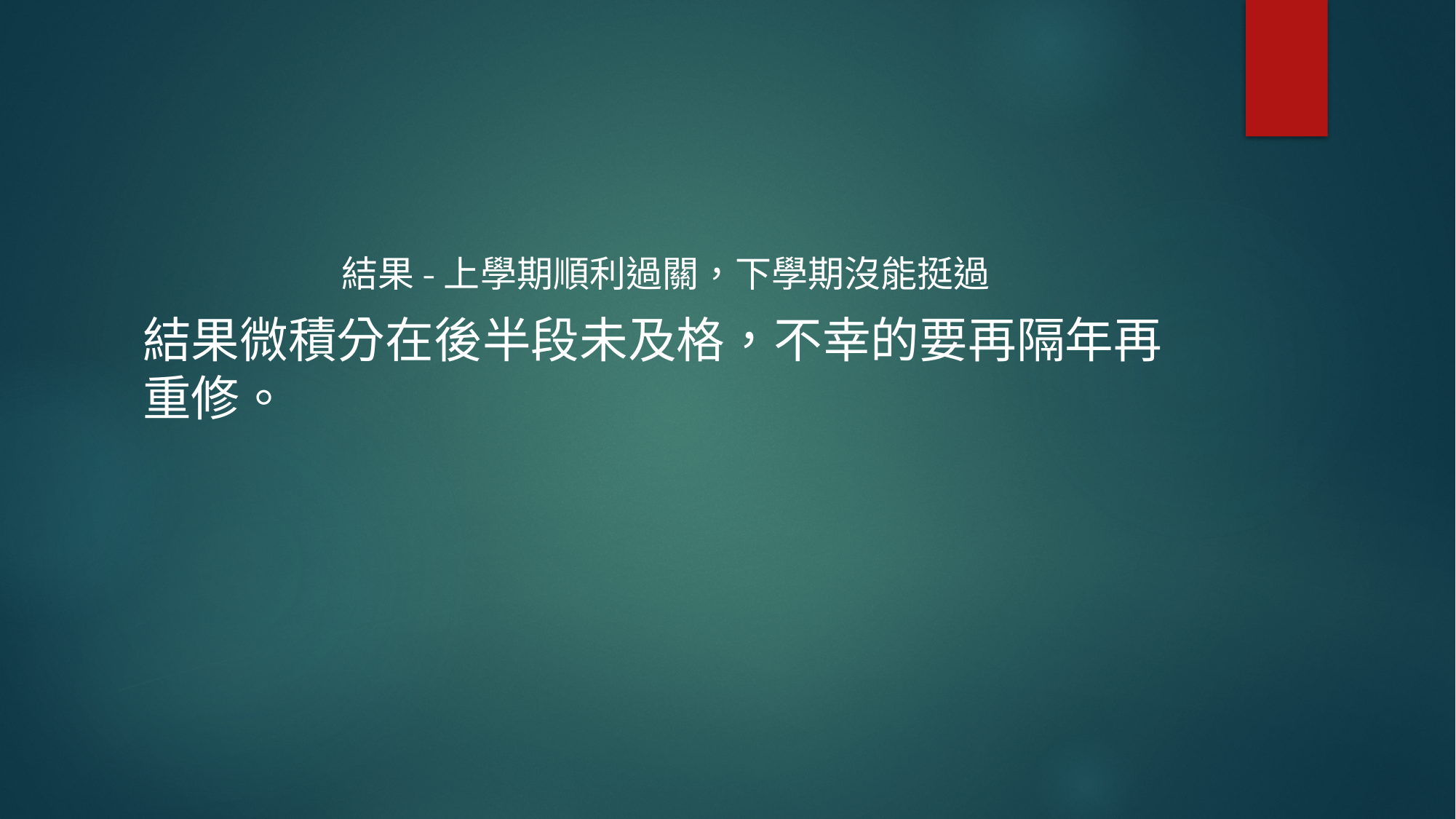

結果-上學期順利過關，下學期沒能挺過
結果微積分在後半段未及格，不幸的要再隔年再重修。